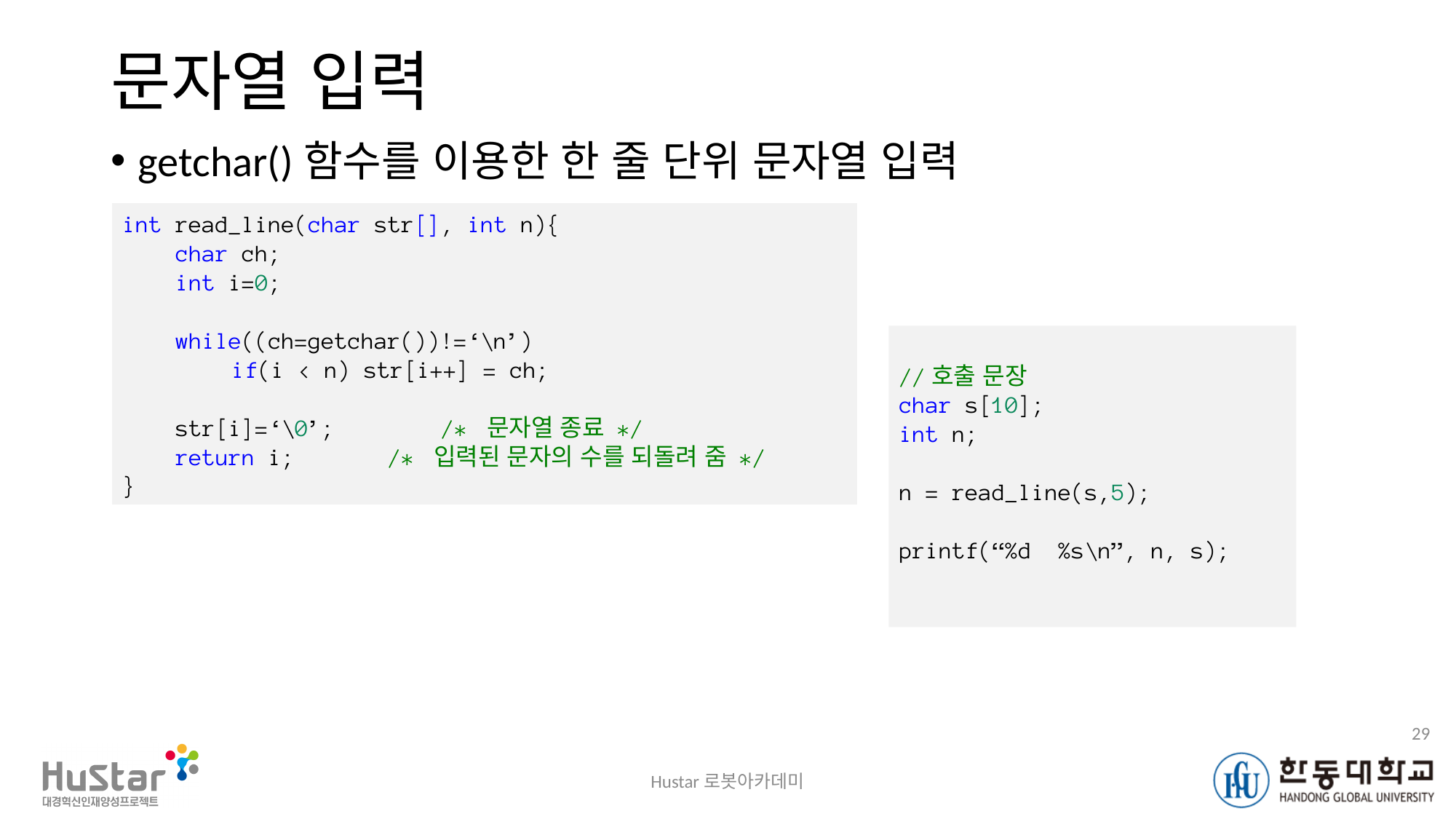

# 문자열 입력
getchar()함수를 이용한 한 줄 단위 문자열 입력
int read_line(char str[], int n){
    char ch;
    int i=0;
    while((ch=getchar())!=‘\n’)
	if(i < n) str[i++] = ch;
    str[i]=‘\0’;        /* 문자열 종료 */
    return i;       /* 입력된 문자의 수를 되돌려 줌 */
}
//호출 문장
char s[10];
int n;
n = read_line(s,5);
printf(“%d  %s\n”, n, s);

29
Hustar로봇아카데미